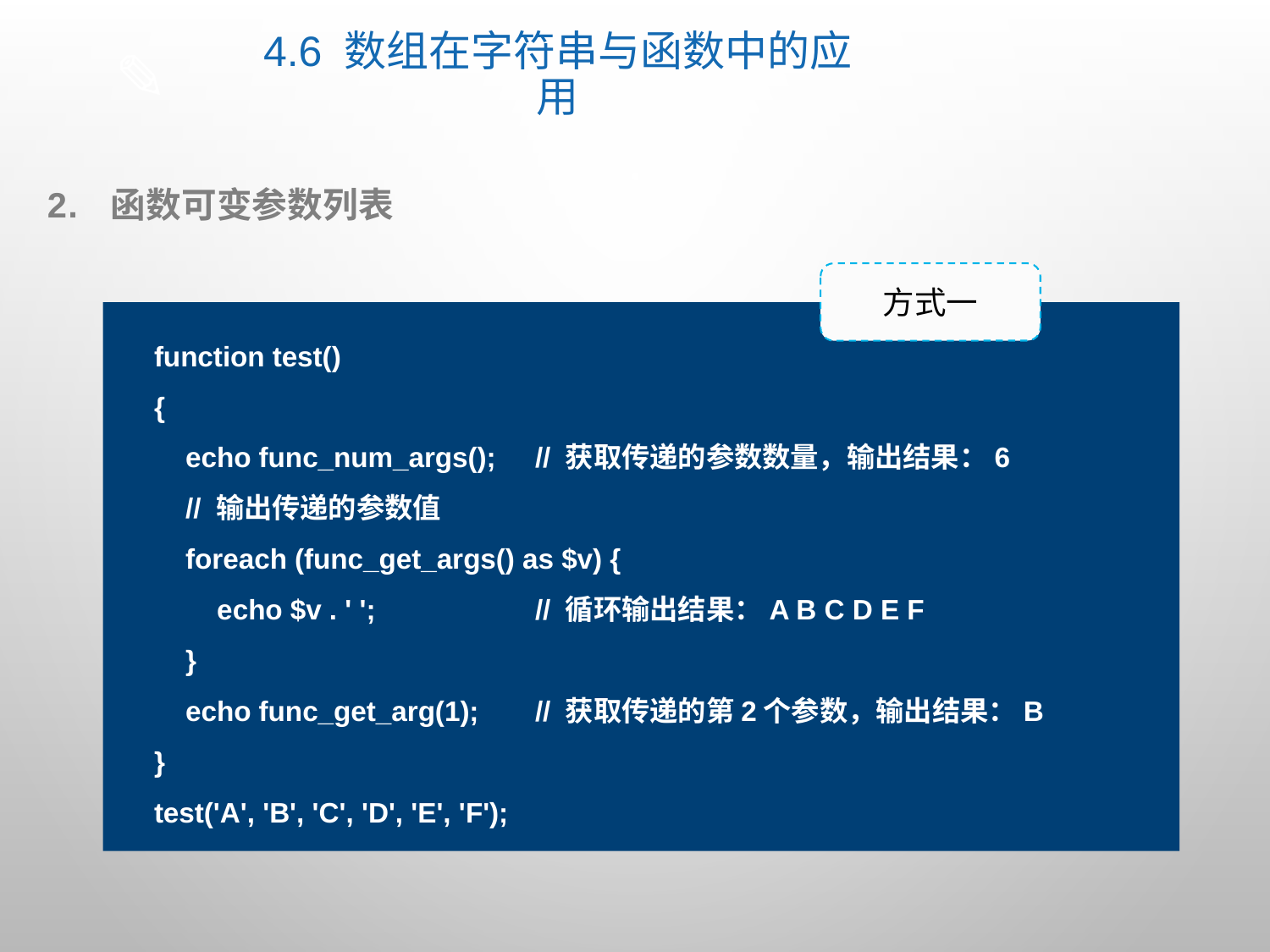

# 4.6 数组在字符串与函数中的应用
函数可变参数列表
方式一

function test()
{
    echo func_num_args();	// 获取传递的参数数量，输出结果：6
    // 输出传递的参数值
    foreach (func_get_args() as $v) {
        echo $v . ' '; 		// 循环输出结果：A B C D E F
    }
    echo func_get_arg(1);	// 获取传递的第2个参数，输出结果：B
}
test('A', 'B', 'C', 'D', 'E', 'F');